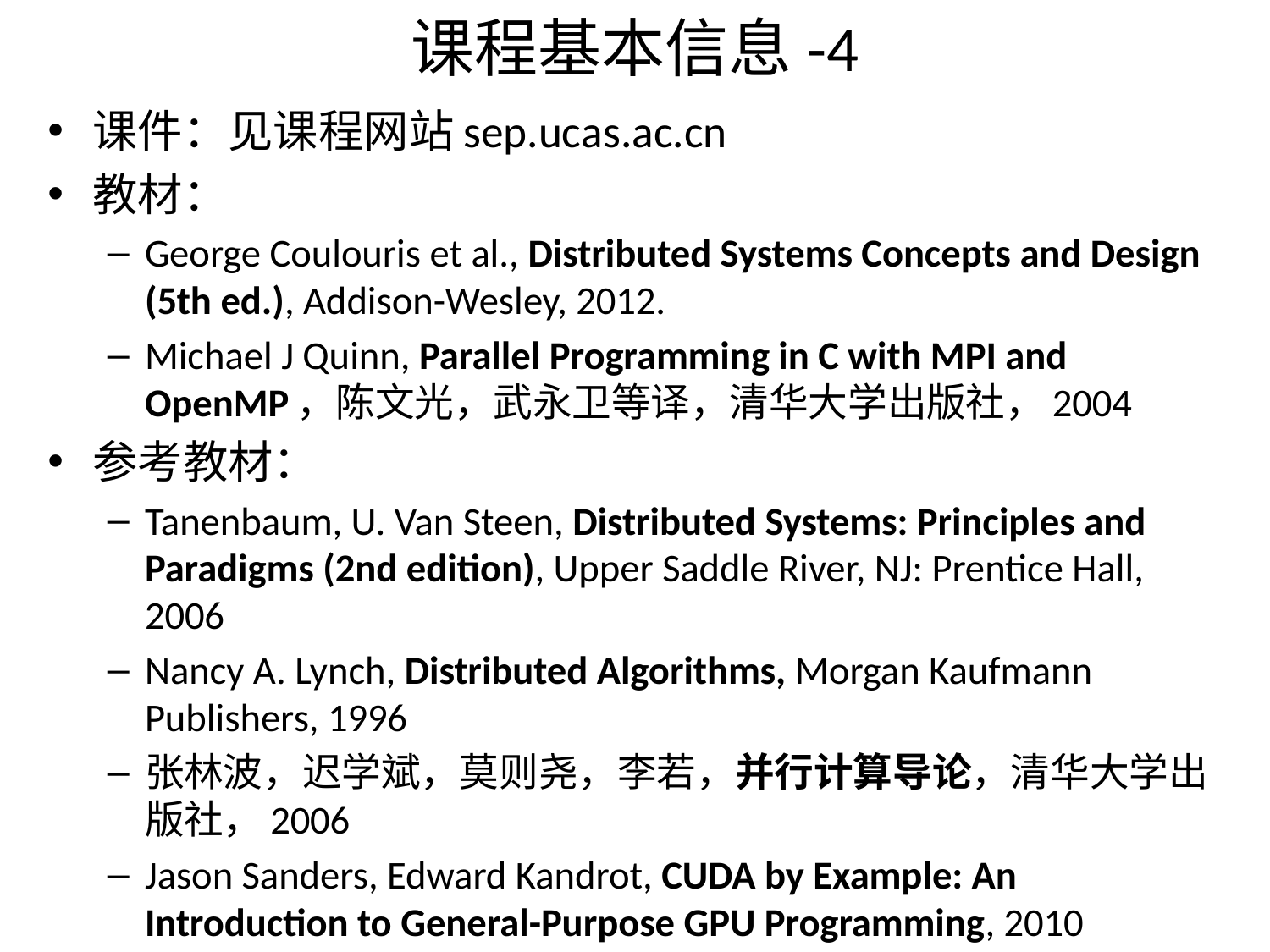

# 课程基本信息-4
课件：见课程网站sep.ucas.ac.cn
教材：
George Coulouris et al., Distributed Systems Concepts and Design (5th ed.), Addison-Wesley, 2012.
Michael J Quinn, Parallel Programming in C with MPI and OpenMP，陈文光，武永卫等译，清华大学出版社，2004
参考教材：
Tanenbaum, U. Van Steen, Distributed Systems: Principles and Paradigms (2nd edition), Upper Saddle River, NJ: Prentice Hall, 2006
Nancy A. Lynch, Distributed Algorithms, Morgan Kaufmann Publishers, 1996
张林波，迟学斌，莫则尧，李若，并行计算导论，清华大学出版社，2006
Jason Sanders, Edward Kandrot, CUDA by Example: An Introduction to General-Purpose GPU Programming, 2010